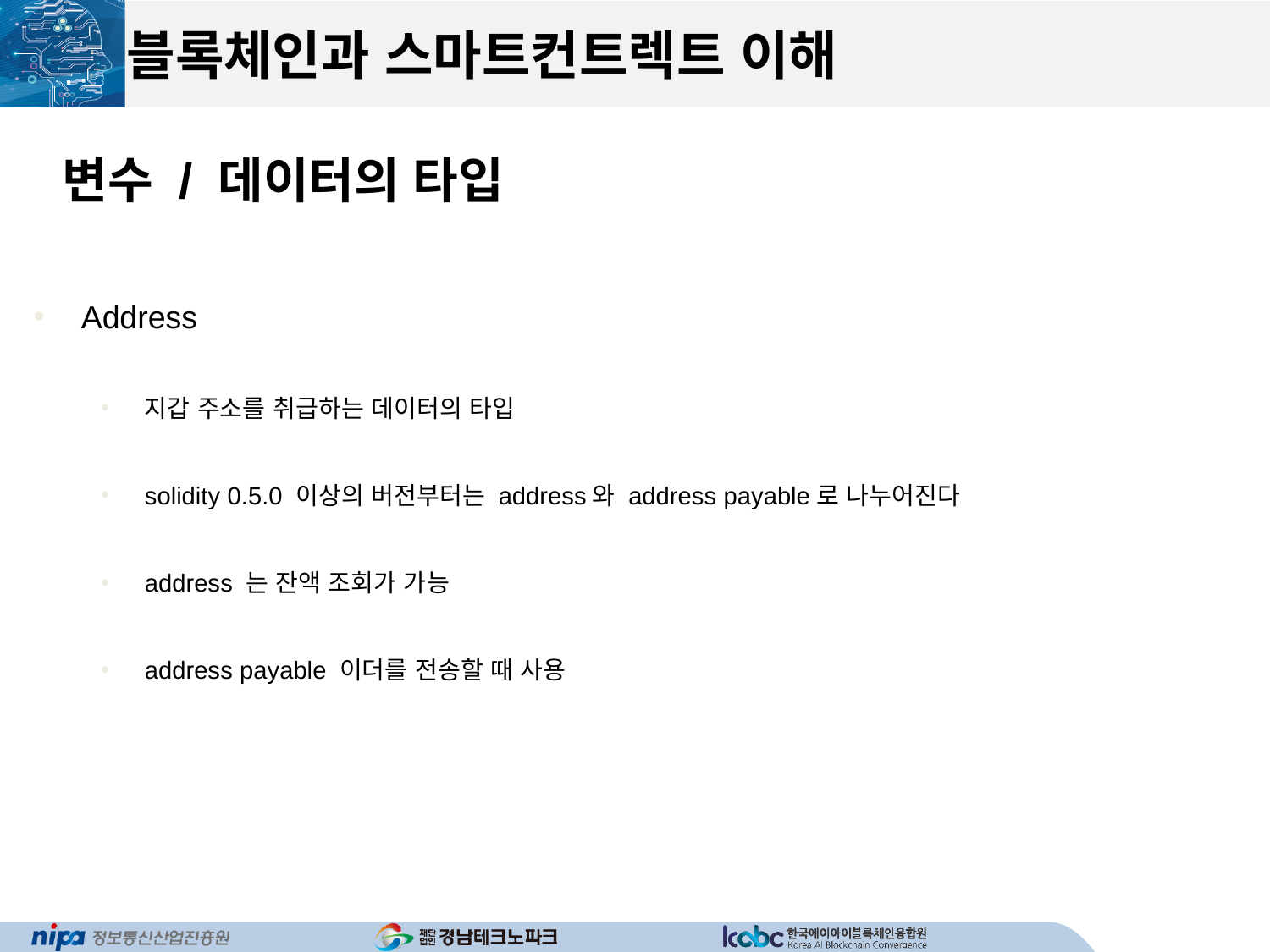

# 블록체인과 스마트컨트렉트 이해
변수 / 데이터의 타입
Address
지갑 주소를 취급하는 데이터의 타입
solidity 0.5.0 이상의 버전부터는 address와 address payable로 나누어진다
address 는 잔액 조회가 가능
address payable 이더를 전송할 때 사용